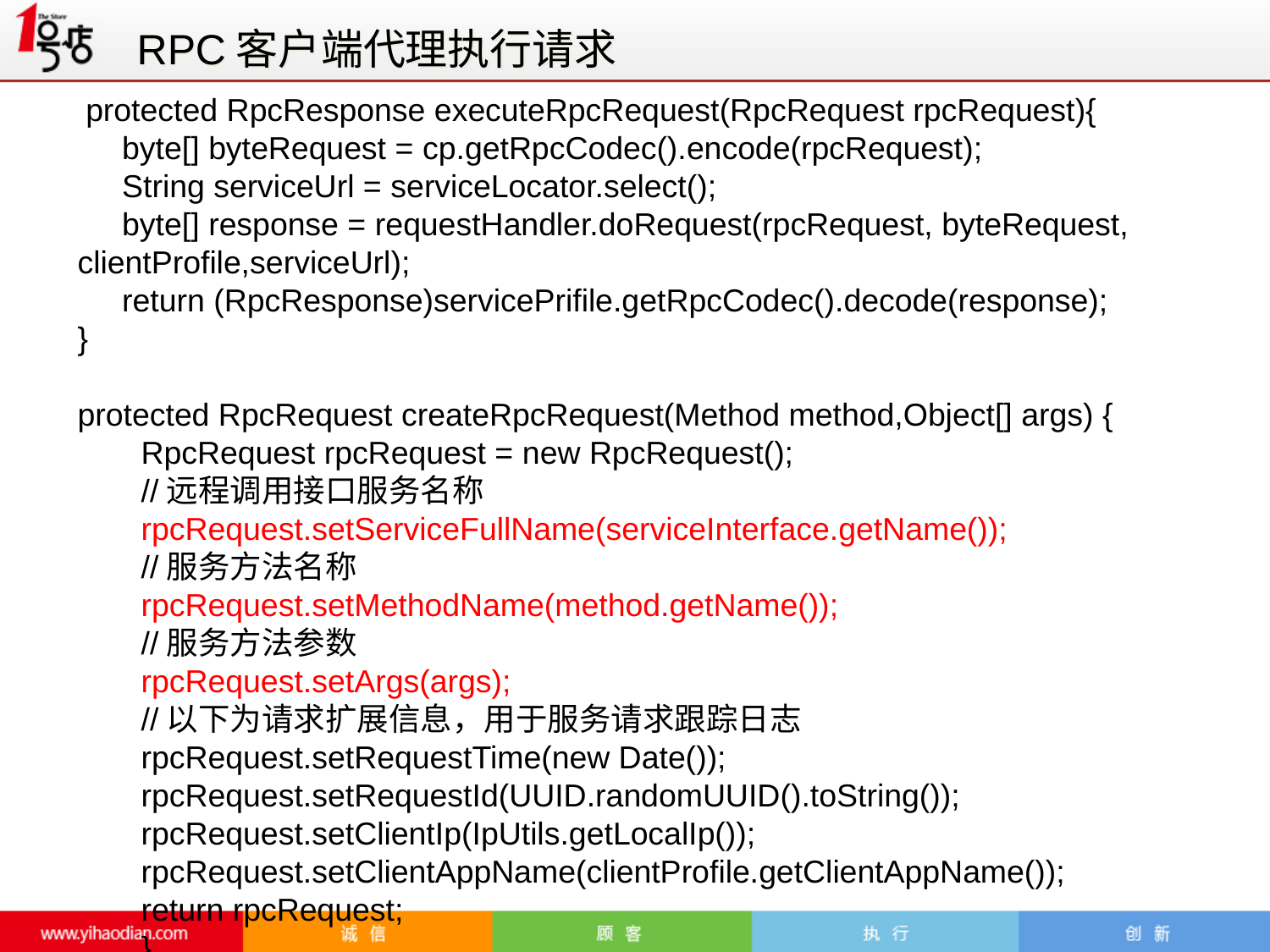

RPC客户端代理执行请求
 protected RpcResponse executeRpcRequest(RpcRequest rpcRequest){
     byte[] byteRequest = cp.getRpcCodec().encode(rpcRequest);
     String serviceUrl = serviceLocator.select();
     byte[] response = requestHandler.doRequest(rpcRequest, byteRequest, clientProfile,serviceUrl);
     return (RpcResponse)servicePrifile.getRpcCodec().decode(response);
}

protected RpcRequest createRpcRequest(Method method,Object[] args) {
RpcRequest rpcRequest = new RpcRequest();
//远程调用接口服务名称
rpcRequest.setServiceFullName(serviceInterface.getName());
//服务方法名称
rpcRequest.setMethodName(method.getName());
//服务方法参数
rpcRequest.setArgs(args);
//以下为请求扩展信息，用于服务请求跟踪日志
rpcRequest.setRequestTime(new Date());
rpcRequest.setRequestId(UUID.randomUUID().toString());
rpcRequest.setClientIp(IpUtils.getLocalIp());
rpcRequest.setClientAppName(clientProfile.getClientAppName());
return rpcRequest;
}